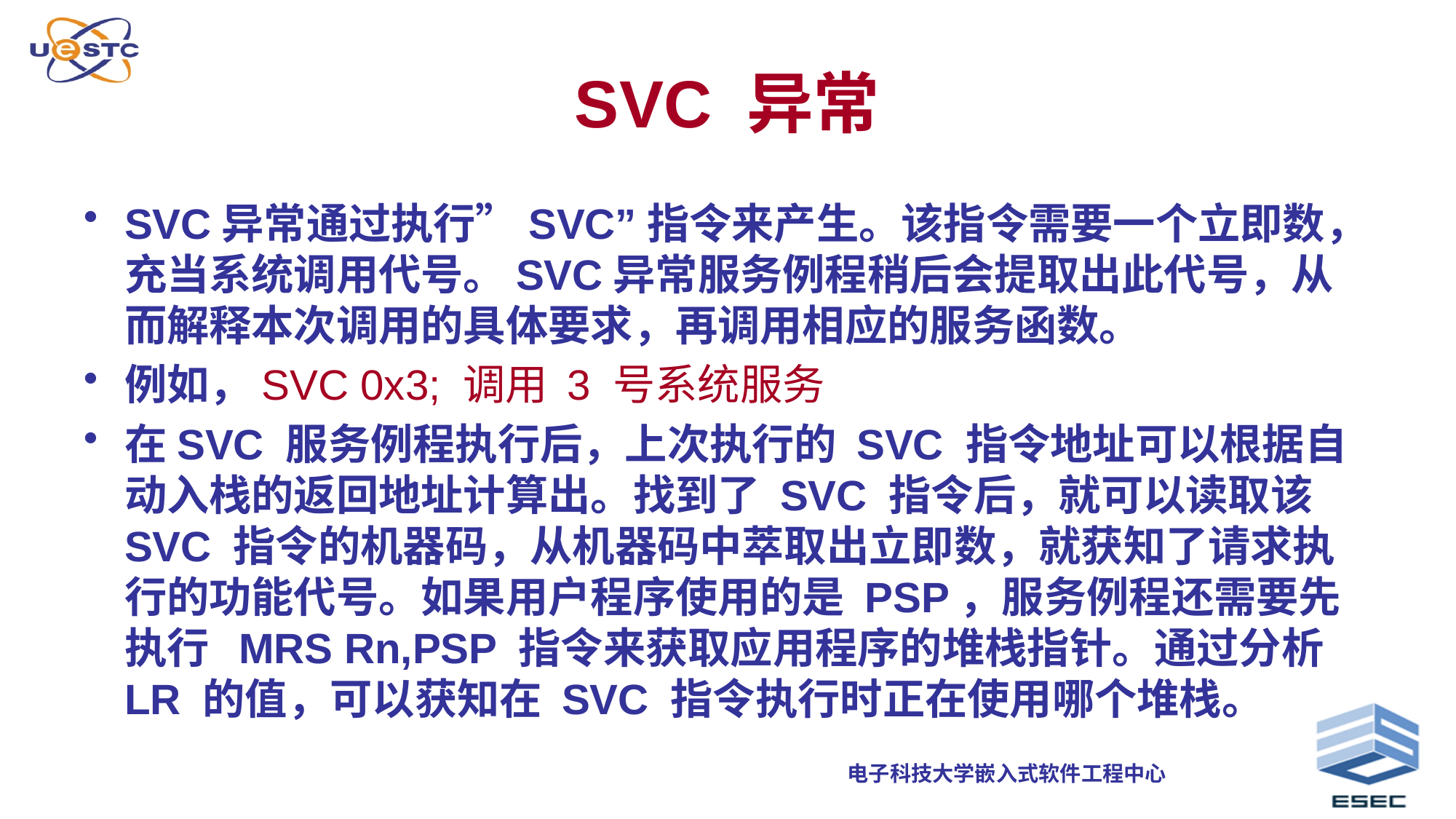

# SVC 异常
SVC异常通过执行”SVC”指令来产生。该指令需要一个立即数，充当系统调用代号。SVC异常服务例程稍后会提取出此代号，从而解释本次调用的具体要求，再调用相应的服务函数。
例如，SVC 0x3; 调用 3 号系统服务
在SVC 服务例程执行后，上次执行的 SVC 指令地址可以根据自动入栈的返回地址计算出。找到了 SVC 指令后，就可以读取该 SVC 指令的机器码，从机器码中萃取出立即数，就获知了请求执行的功能代号。如果用户程序使用的是 PSP，服务例程还需要先执行  MRS Rn,PSP 指令来获取应用程序的堆栈指针。通过分析LR 的值，可以获知在 SVC 指令执行时正在使用哪个堆栈。